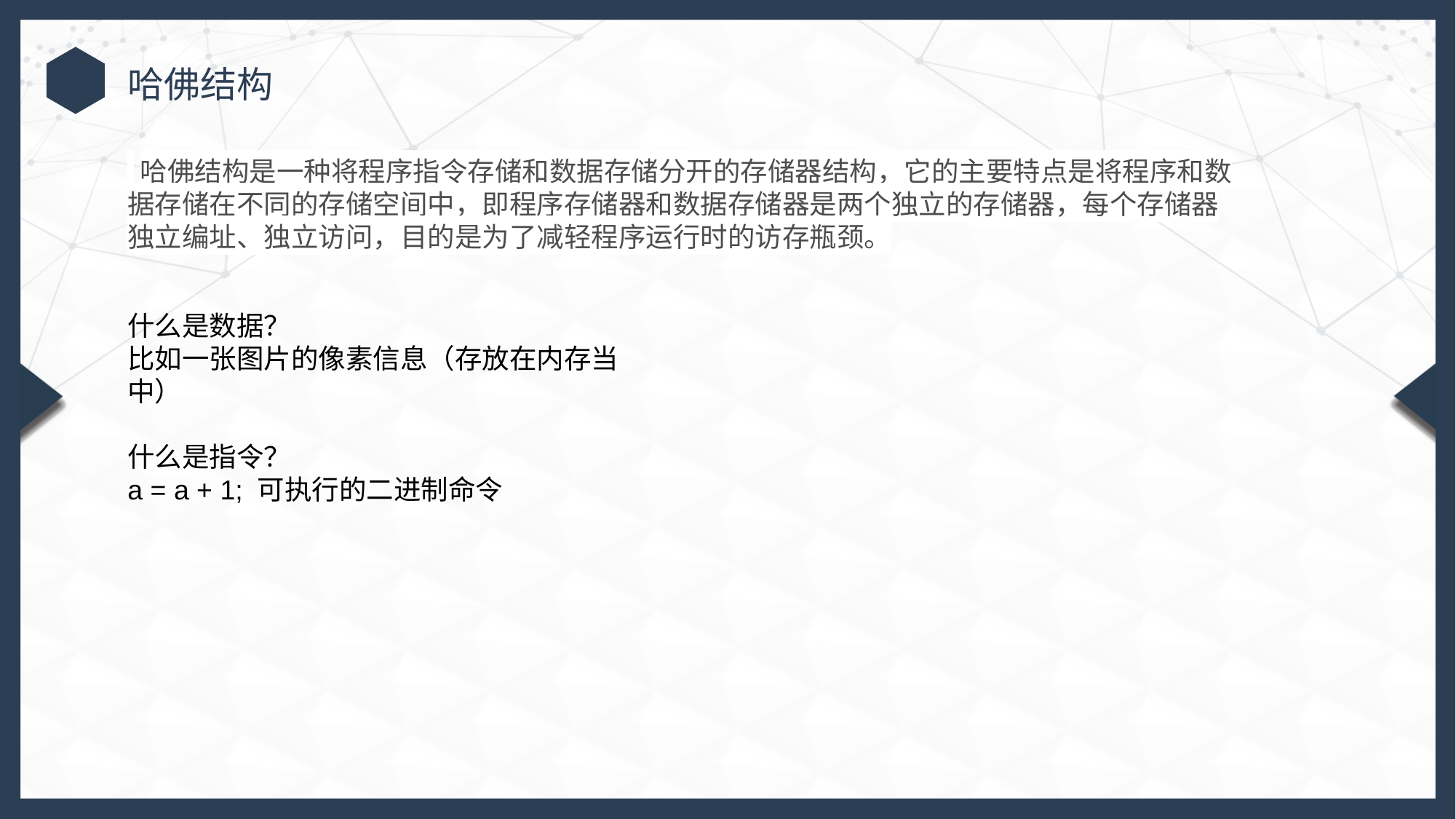

哈佛结构
 哈佛结构是一种将程序指令存储和数据存储分开的存储器结构，它的主要特点是将程序和数据存储在不同的存储空间中，即程序存储器和数据存储器是两个独立的存储器，每个存储器独立编址、独立访问，目的是为了减轻程序运行时的访存瓶颈。
什么是数据？
比如一张图片的像素信息（存放在内存当中）

什么是指令？
a = a + 1; 可执行的二进制命令
行业PPT模板http://www.1ppt.com/hangye/